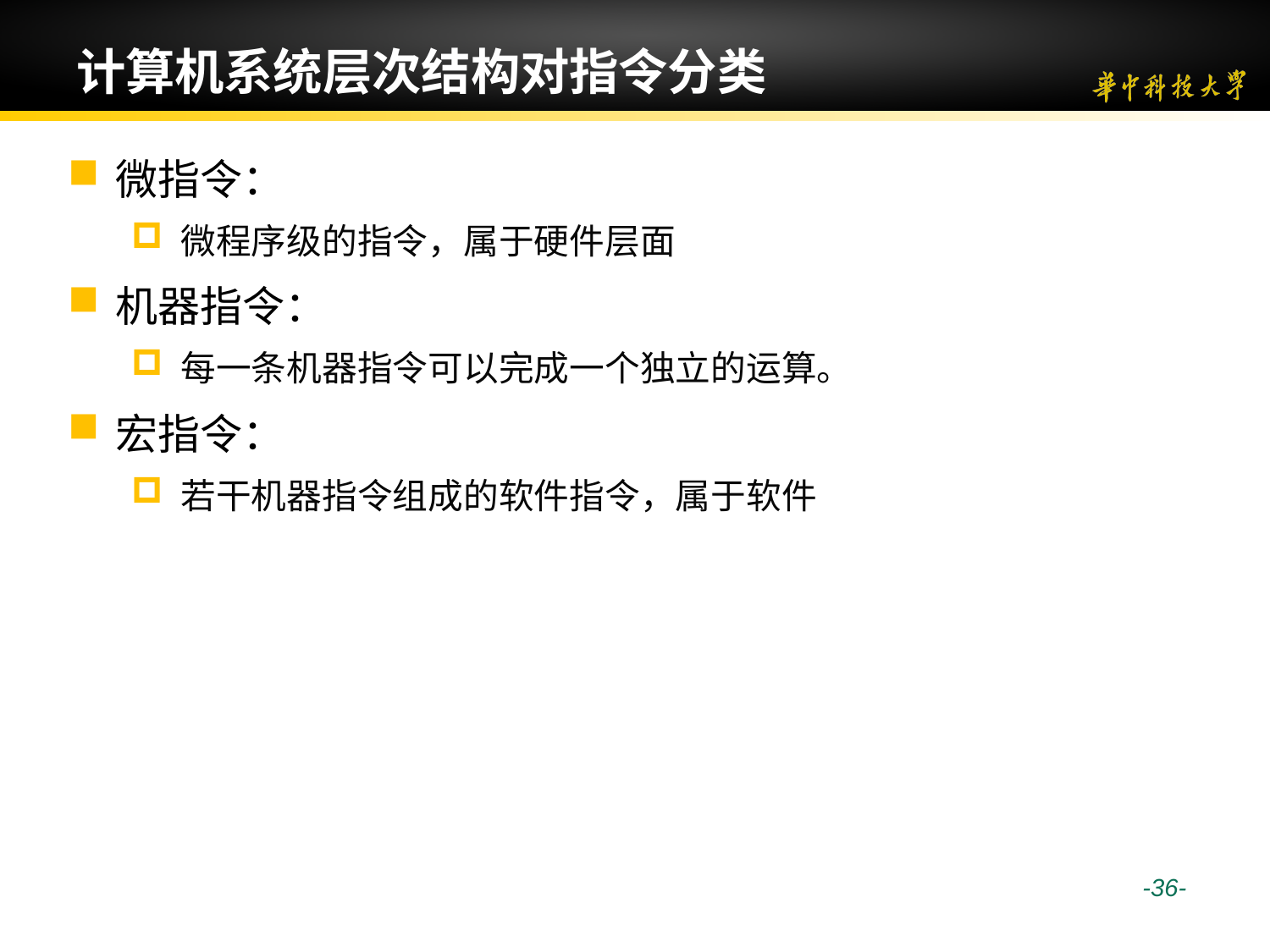

# 计算机系统层次结构对指令分类
微指令：
微程序级的指令，属于硬件层面
机器指令：
每一条机器指令可以完成一个独立的运算。
宏指令：
若干机器指令组成的软件指令，属于软件

 -36-